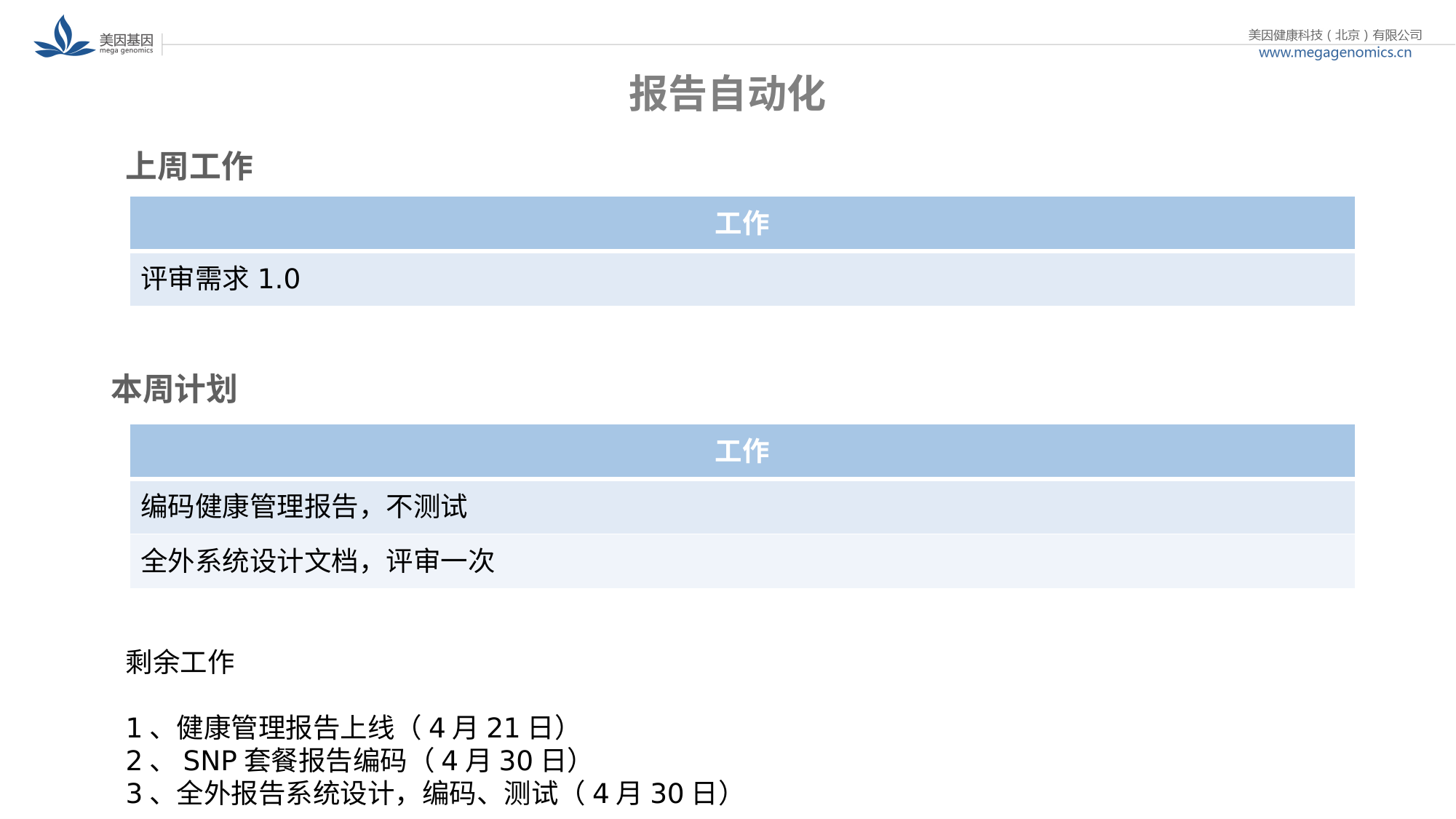

# 报告自动化
 上周工作

本周计划

| 工作 |
| --- |
| 评审需求1.0 |
| 工作 |
| --- |
| 编码健康管理报告，不测试 |
| 全外系统设计文档，评审一次 |

剩余工作

1、健康管理报告上线（4月21日）
2、SNP套餐报告编码（4月30日）
3、全外报告系统设计，编码、测试（4月30日）